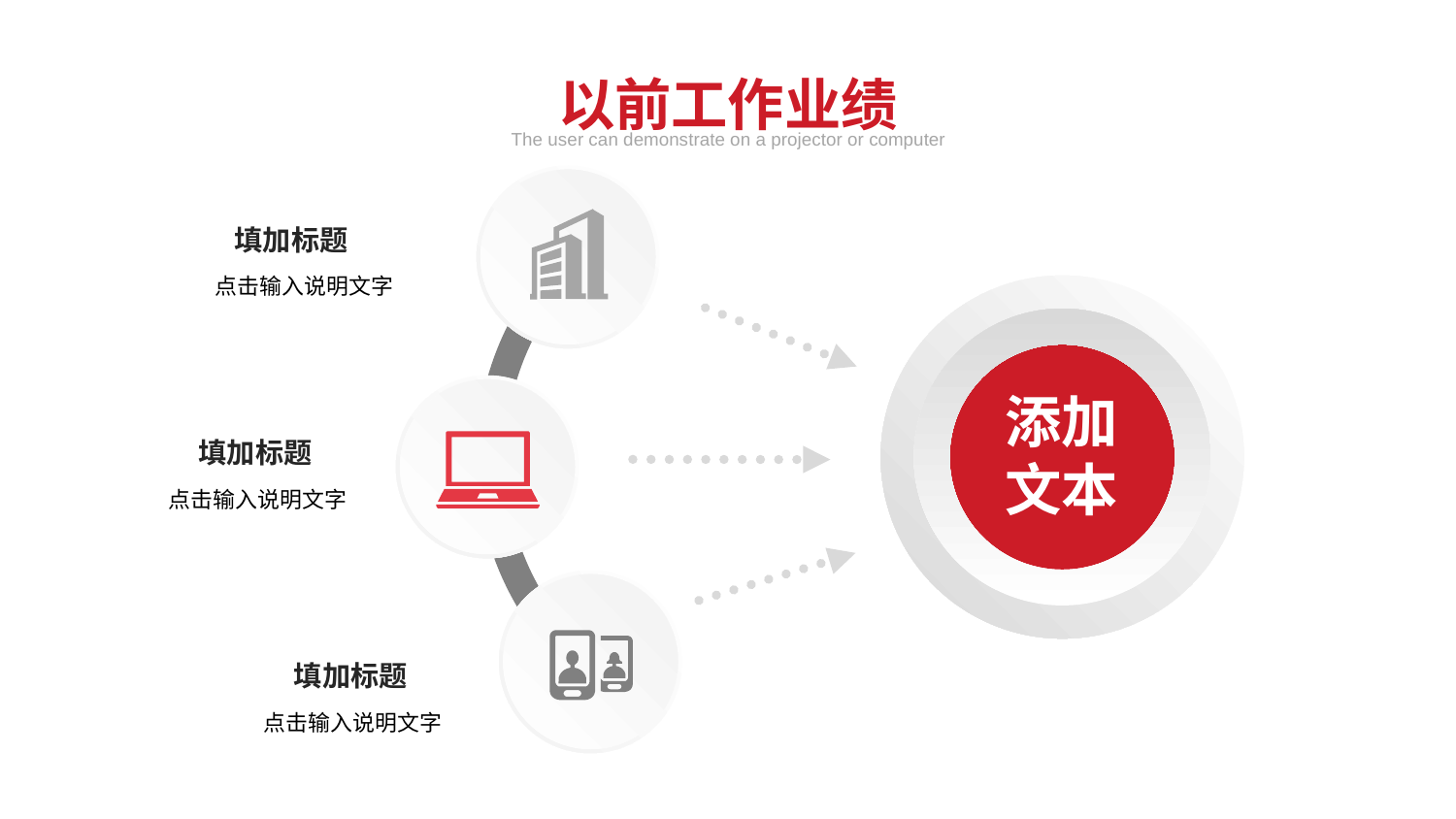

以前工作业绩
The user can demonstrate on a projector or computer

填加标题
点击输入说明文字

添加
文本

填加标题

点击输入说明文字

填加标题
点击输入说明文字